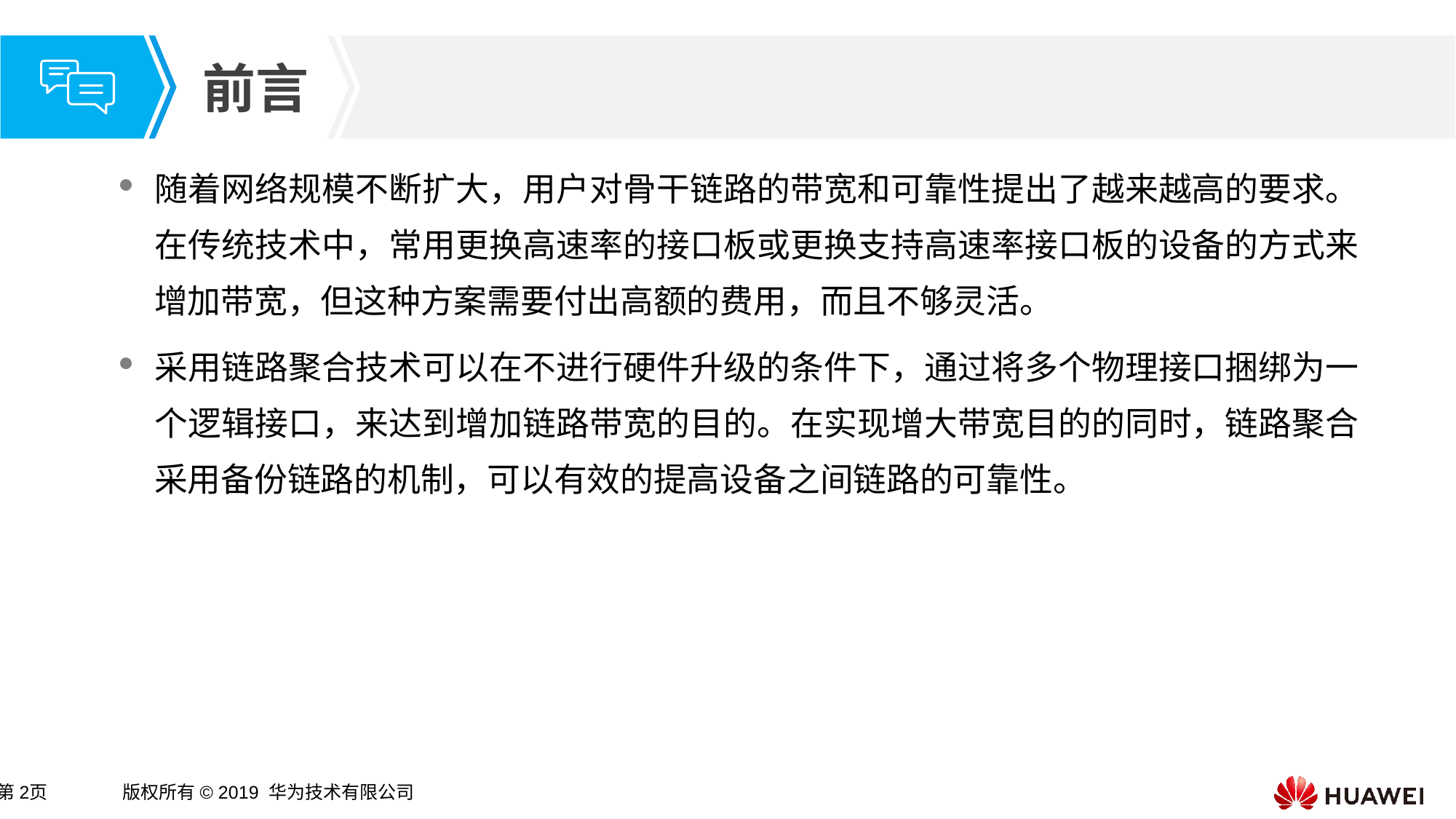

随着网络规模不断扩大，用户对骨干链路的带宽和可靠性提出了越来越高的要求。在传统技术中，常用更换高速率的接口板或更换支持高速率接口板的设备的方式来增加带宽，但这种方案需要付出高额的费用，而且不够灵活。
采用链路聚合技术可以在不进行硬件升级的条件下，通过将多个物理接口捆绑为一个逻辑接口，来达到增加链路带宽的目的。在实现增大带宽目的的同时，链路聚合采用备份链路的机制，可以有效的提高设备之间链路的可靠性。